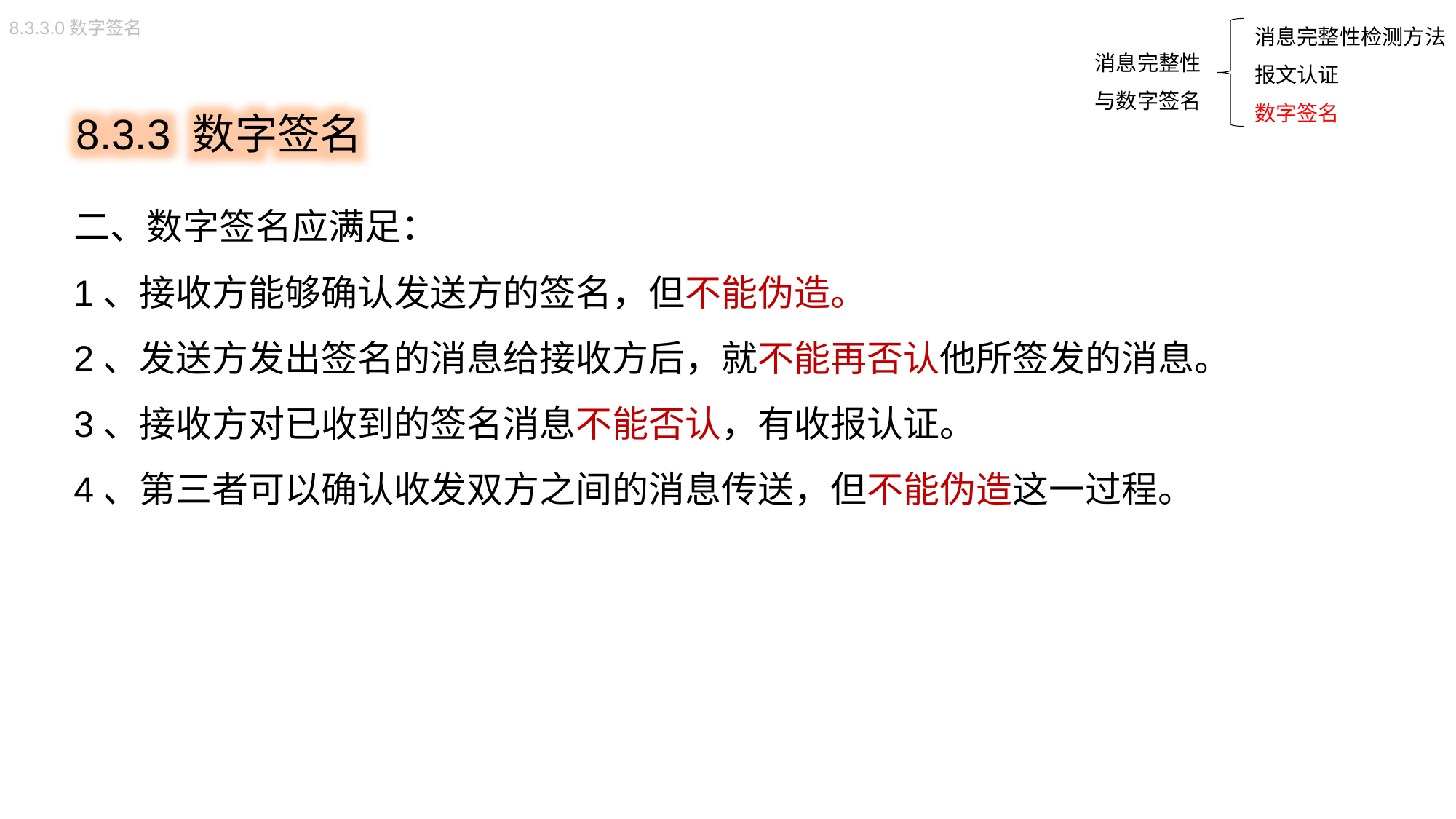

消息完整性检测方法
报文认证
数字签名
8.3.3.0数字签名

消息完整性
与数字签名
8.3.3 数字签名
二、数字签名应满足：
1、接收方能够确认发送方的签名，但不能伪造。
2、发送方发出签名的消息给接收方后，就不能再否认他所签发的消息。
3、接收方对已收到的签名消息不能否认，有收报认证。
4、第三者可以确认收发双方之间的消息传送，但不能伪造这一过程。